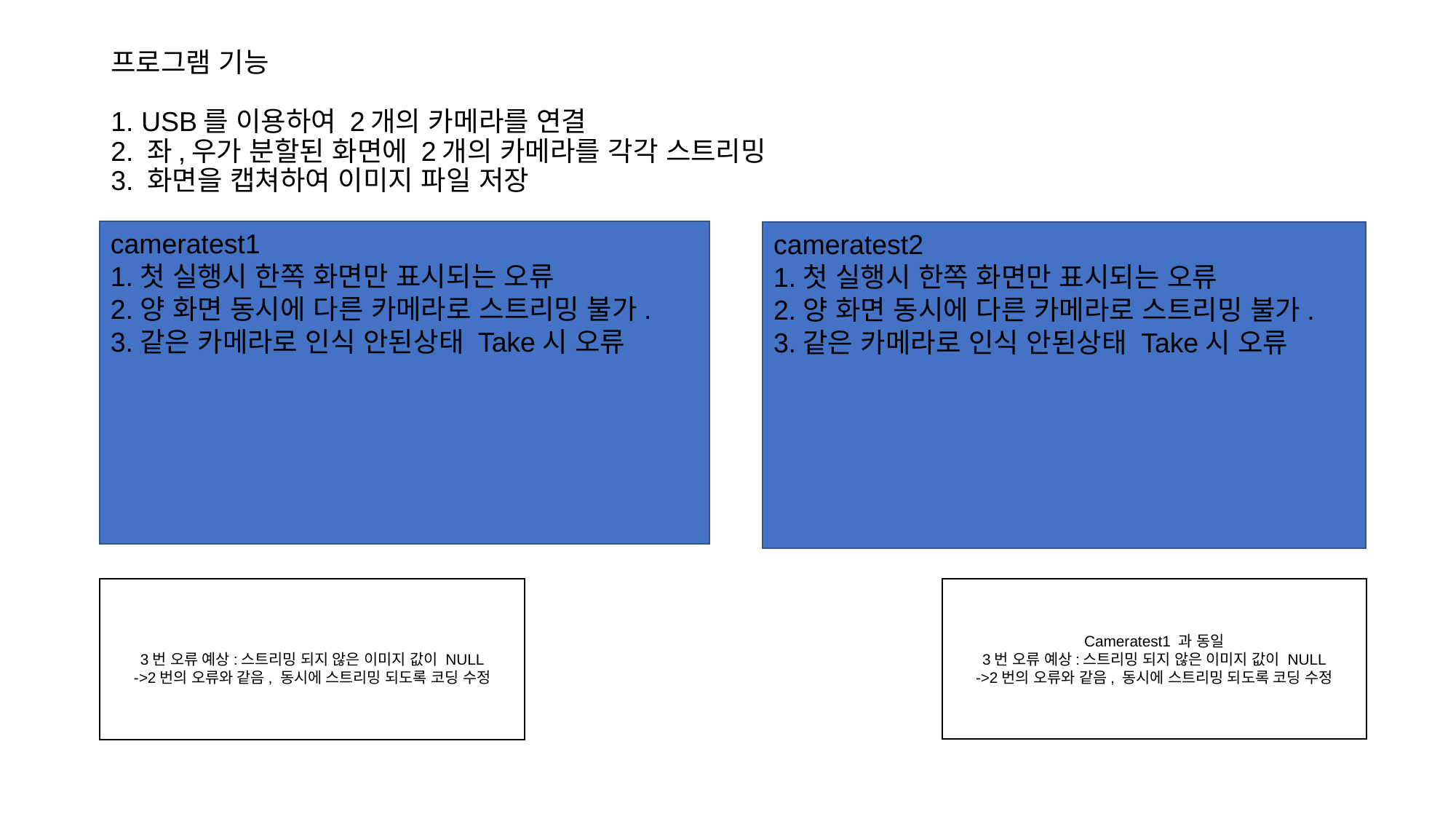

프로그램 기능
1. USB를 이용하여 2개의 카메라를 연결
2. 좌,우가 분할된 화면에 2개의 카메라를 각각 스트리밍
3. 화면을 캡쳐하여 이미지 파일 저장
cameratest1
1.첫 실행시 한쪽 화면만 표시되는 오류
2.양 화면 동시에 다른 카메라로 스트리밍 불가.
3.같은 카메라로 인식 안된상태 Take시 오류
cameratest2
1.첫 실행시 한쪽 화면만 표시되는 오류
2.양 화면 동시에 다른 카메라로 스트리밍 불가.
3.같은 카메라로 인식 안된상태 Take시 오류

3번 오류 예상:스트리밍 되지 않은 이미지 값이 NULL
->2번의 오류와 같음, 동시에 스트리밍 되도록 코딩 수정
Cameratest1 과 동일
3번 오류 예상:스트리밍 되지 않은 이미지 값이 NULL
->2번의 오류와 같음, 동시에 스트리밍 되도록 코딩 수정